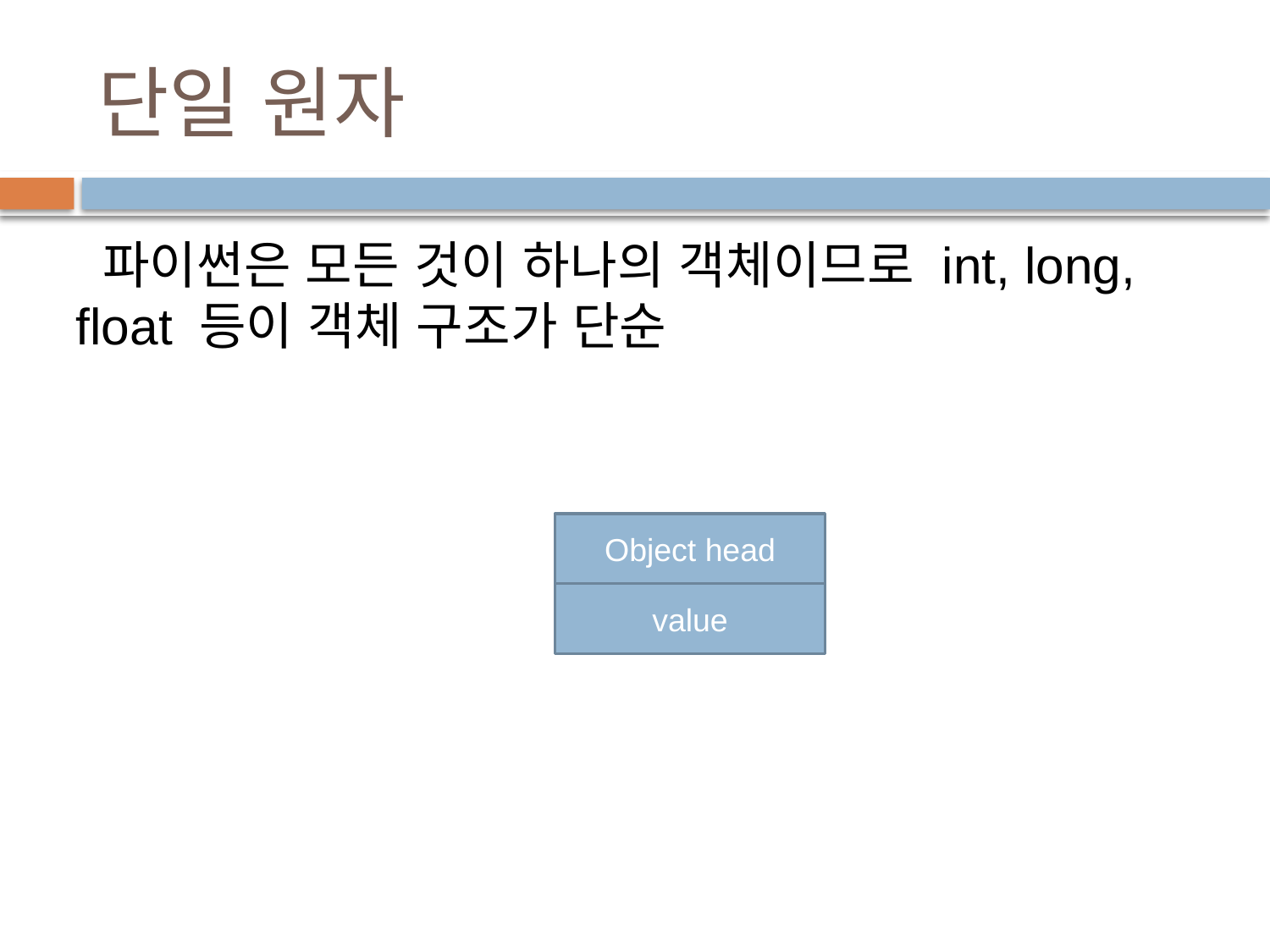

# 단일 원자
 파이썬은 모든 것이 하나의 객체이므로 int, long, float 등이 객체 구조가 단순
Object head
value